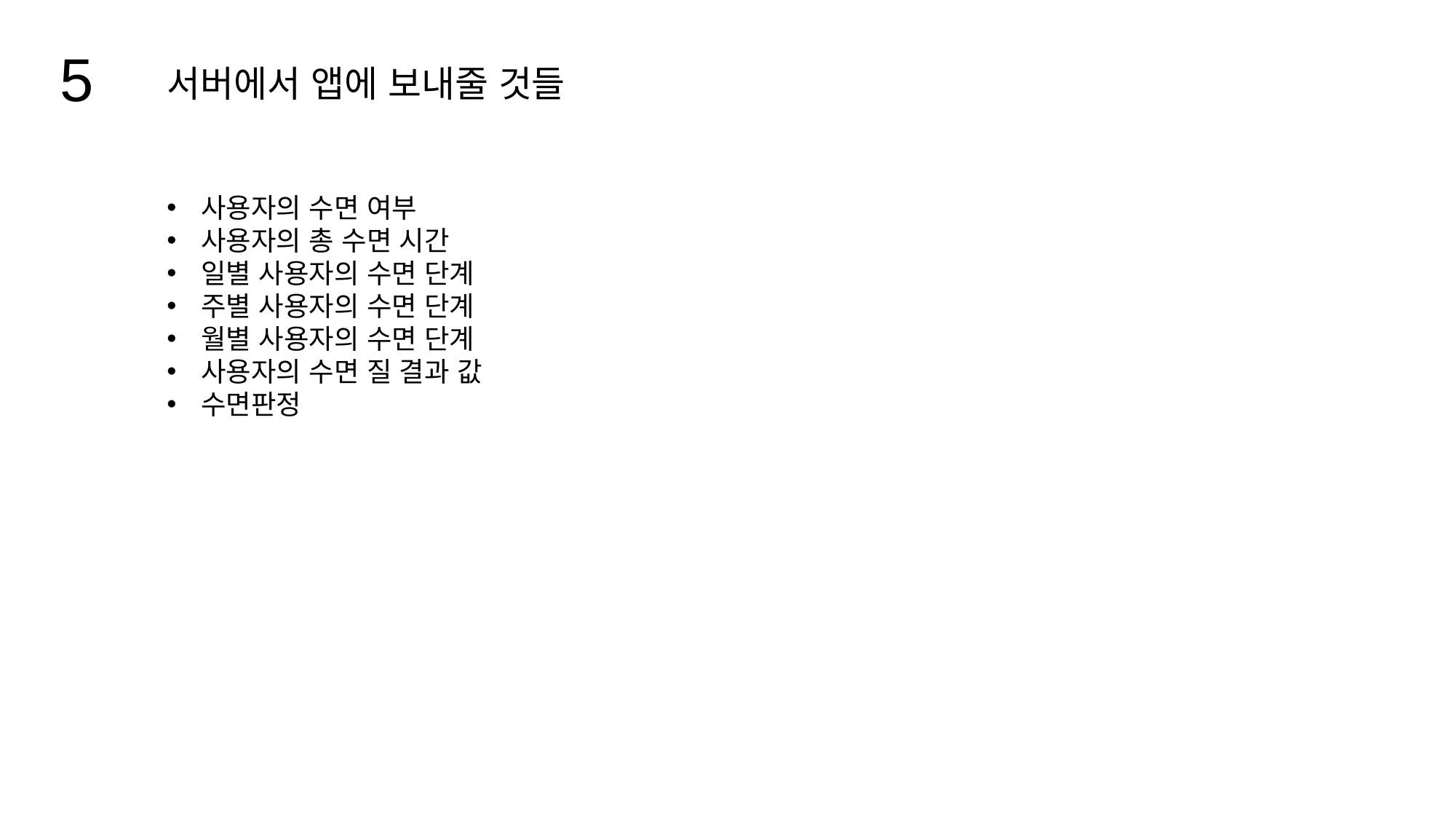

5
서버에서 앱에 보내줄 것들
사용자의 수면 여부
사용자의 총 수면 시간
일별 사용자의 수면 단계
주별 사용자의 수면 단계
월별 사용자의 수면 단계
사용자의 수면 질 결과 값
수면판정